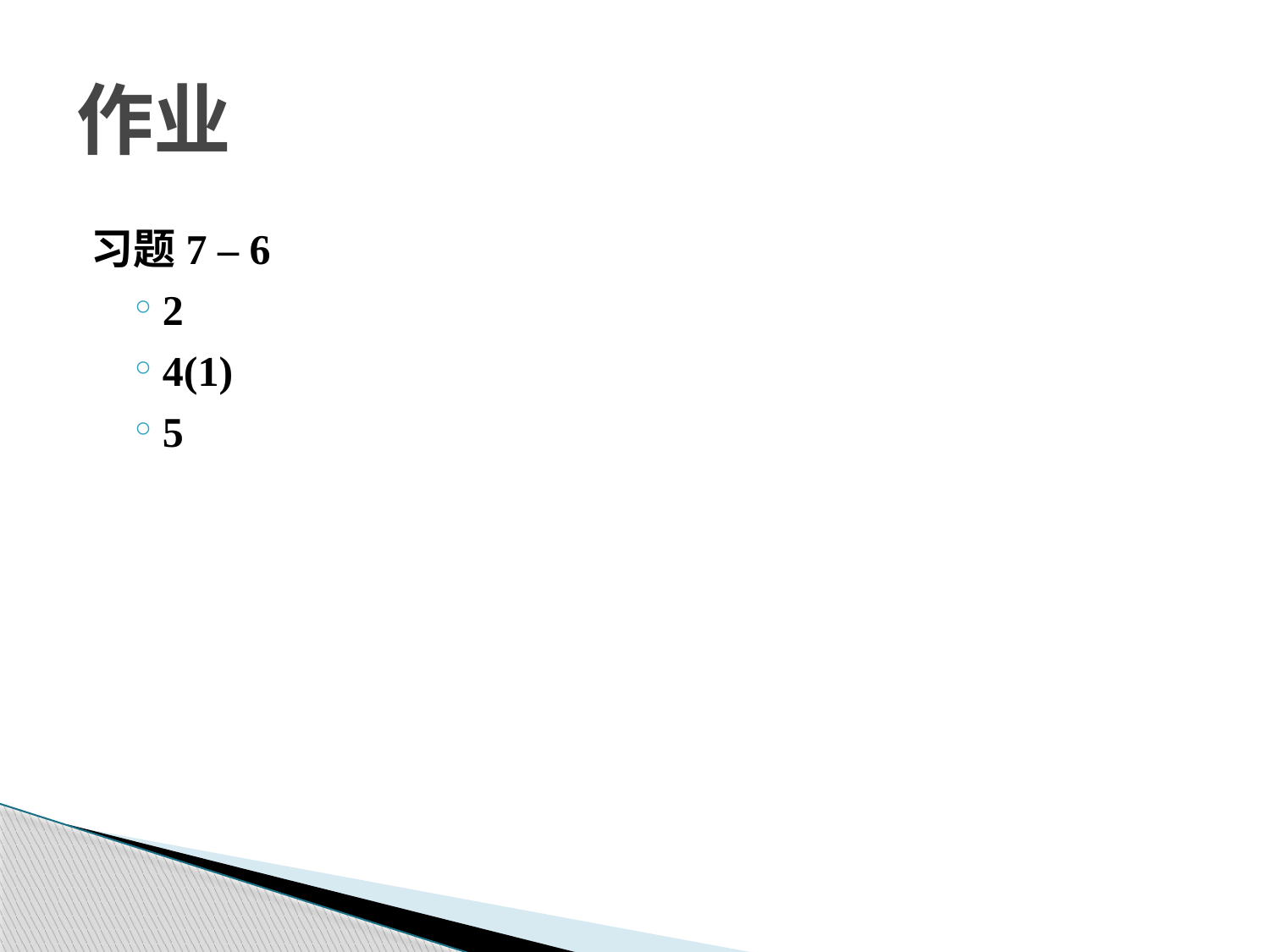

# 作业
习题7 – 6
2
4(1)
5